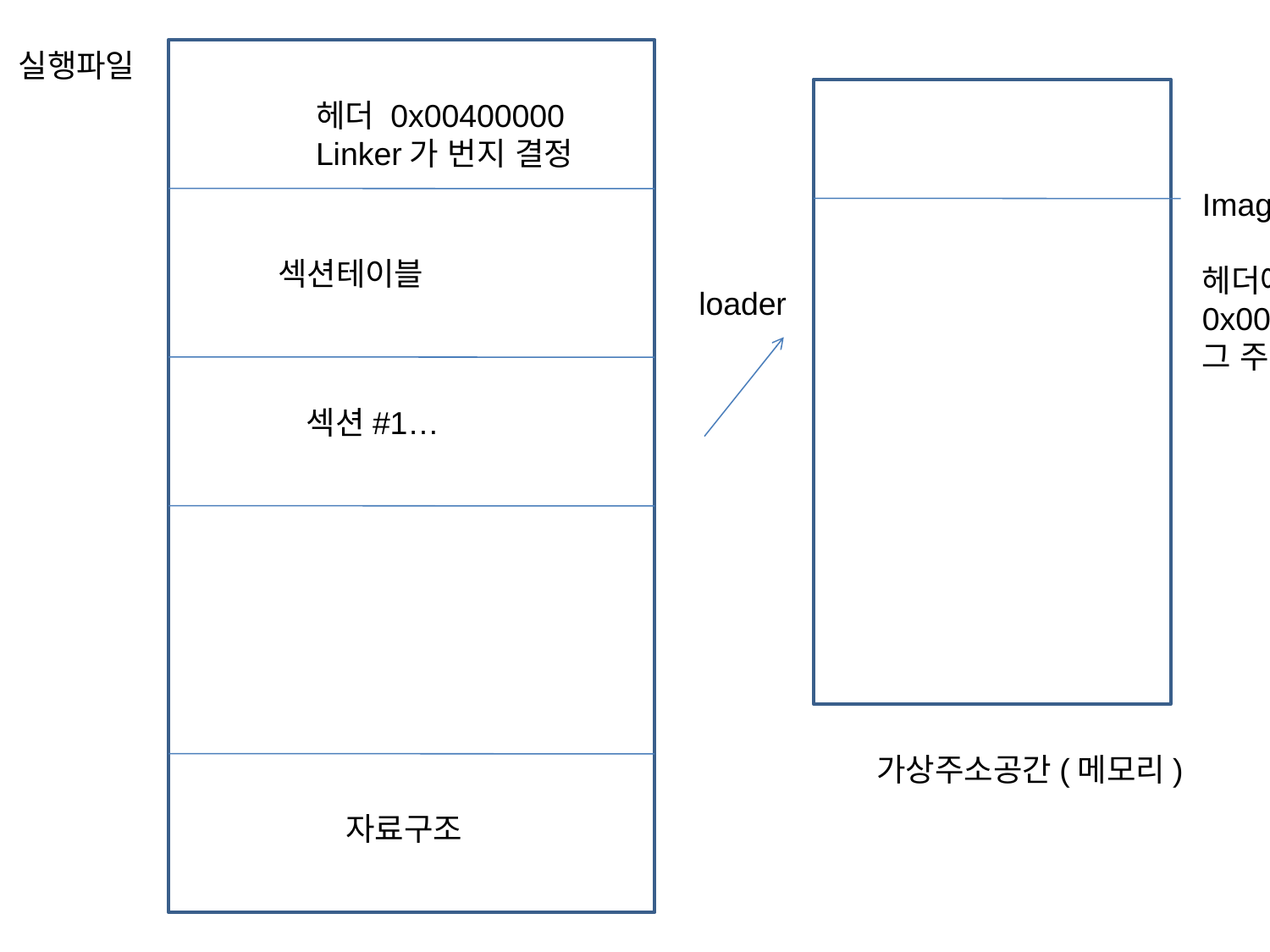

실행파일

헤더 0x00400000
Linker가 번지 결정
ImageBase

헤더에있는 ib값이
0x00400000번지면
그 주소에 맞춰 저장
섹션테이블
loader
섹션#1…
가상주소공간(메모리)
자료구조